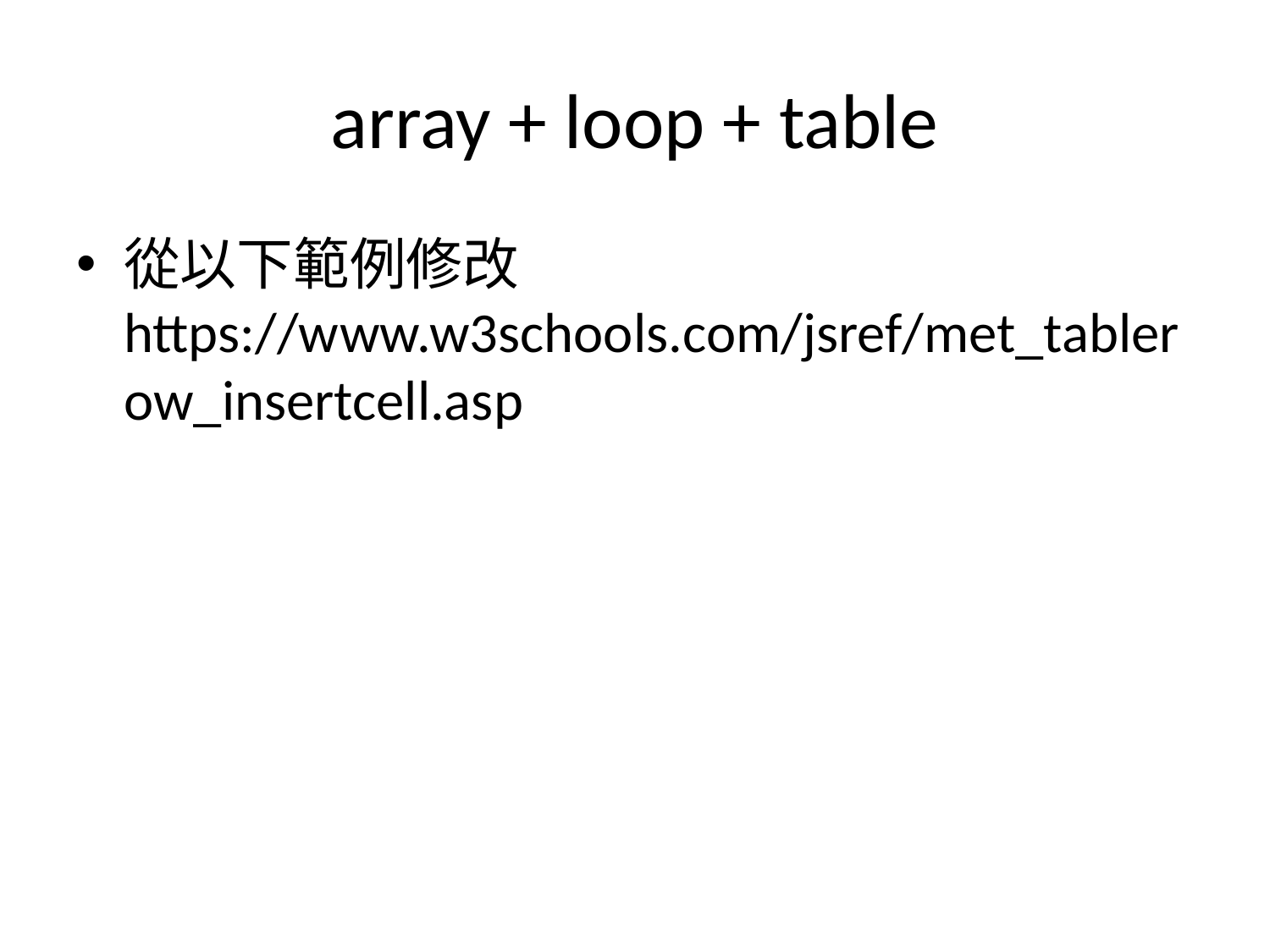

# array + loop + table
從以下範例修改 https://www.w3schools.com/jsref/met_tablerow_insertcell.asp